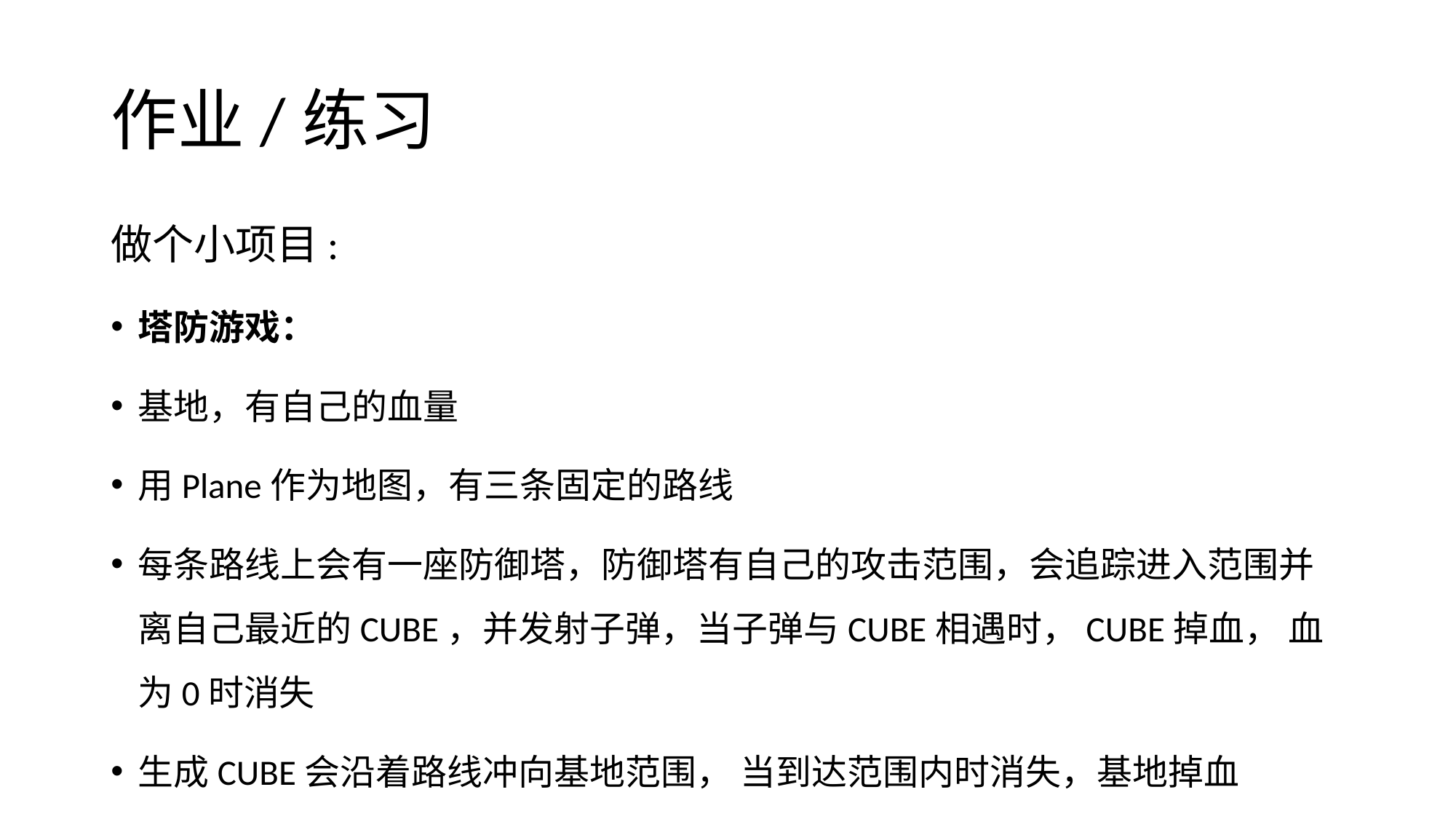

# 作业/练习
做个小项目:
塔防游戏：
基地，有自己的血量
用Plane作为地图，有三条固定的路线
每条路线上会有一座防御塔，防御塔有自己的攻击范围，会追踪进入范围并离自己最近的CUBE，并发射子弹，当子弹与CUBE相遇时，CUBE掉血， 血为0时消失
生成CUBE会沿着路线冲向基地范围， 当到达范围内时消失，基地掉血